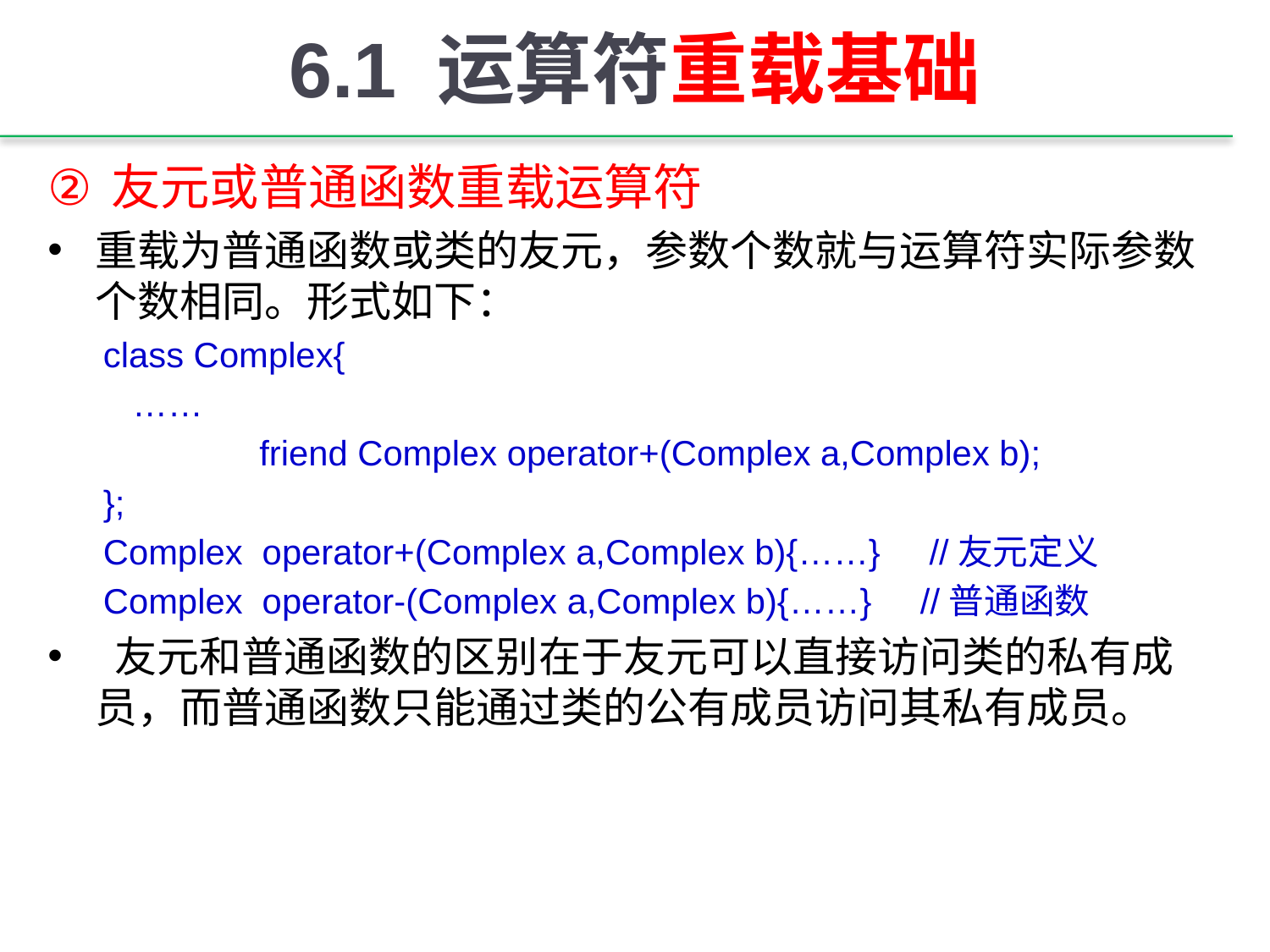

# 6.1 运算符重载基础
友元或普通函数重载运算符
重载为普通函数或类的友元，参数个数就与运算符实际参数个数相同。形式如下：
class Complex{
   ……
	   friend Complex operator+(Complex a,Complex b);
};
Complex  operator+(Complex a,Complex b){……}     //友元定义
Complex  operator-(Complex a,Complex b){……}     //普通函数
 友元和普通函数的区别在于友元可以直接访问类的私有成员，而普通函数只能通过类的公有成员访问其私有成员。